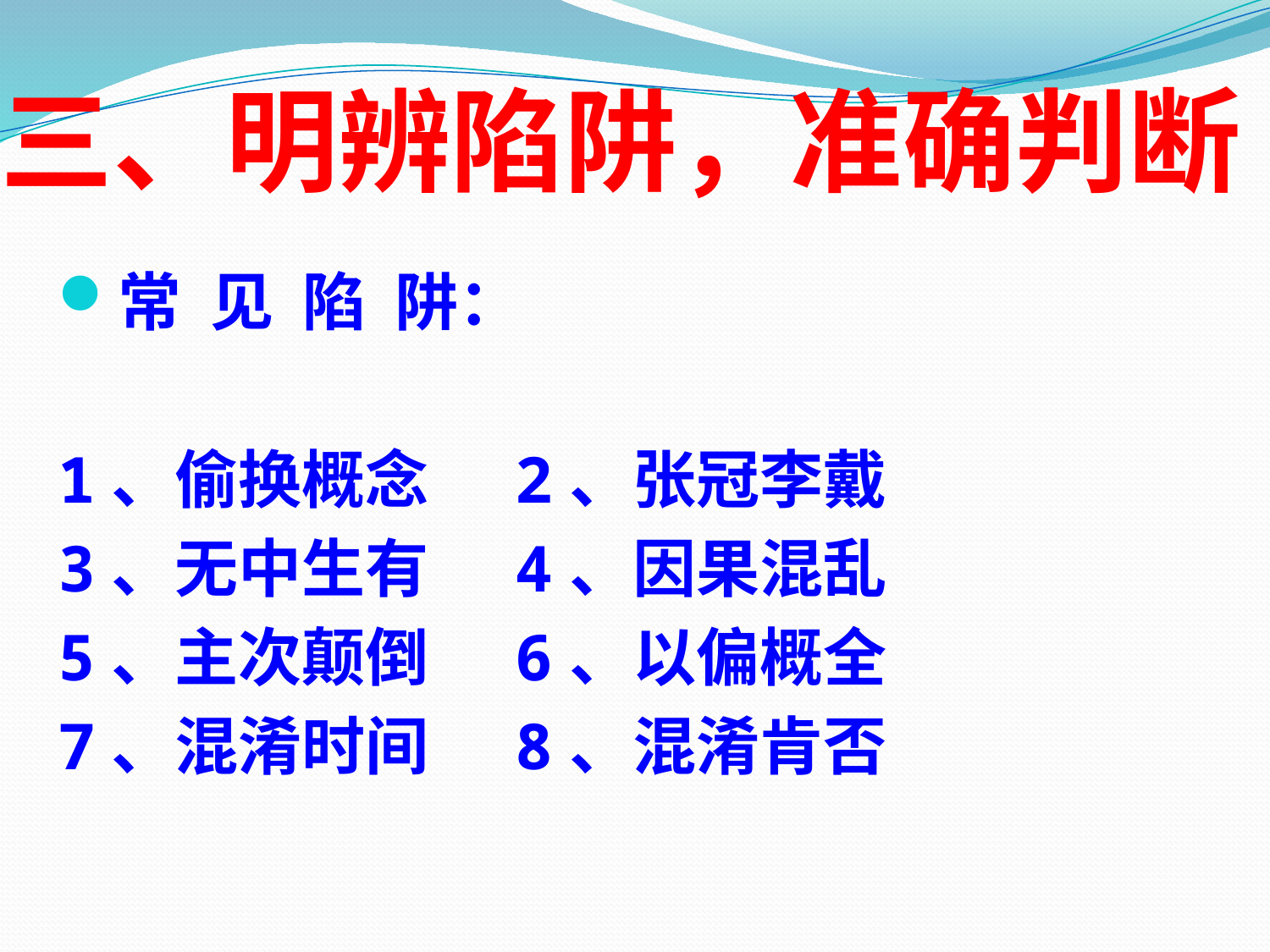

# 三、明辨陷阱，准确判断
常  见  陷  阱：

1、偷换概念     2、张冠李戴
3、无中生有     4、因果混乱
5、主次颠倒     6、以偏概全
7、混淆时间     8、混淆肯否